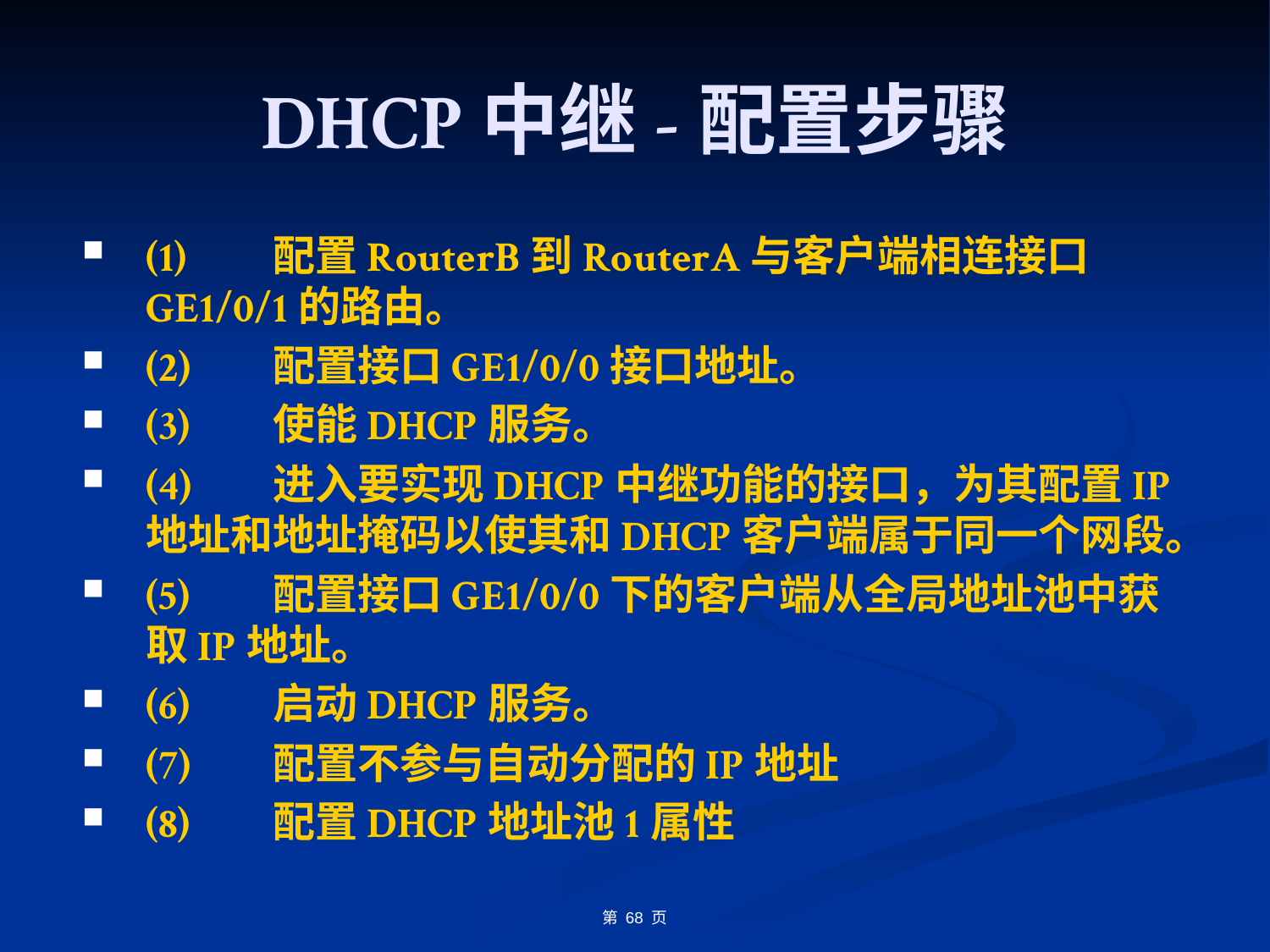

# DHCP中继-配置步骤
(1)	配置RouterB到RouterA与客户端相连接口GE1/0/1的路由。
(2)	配置接口GE1/0/0接口地址。
(3)	使能DHCP服务。
(4)	进入要实现DHCP中继功能的接口，为其配置IP地址和地址掩码以使其和DHCP客户端属于同一个网段。
(5)	配置接口GE1/0/0下的客户端从全局地址池中获取IP地址。
(6)	启动DHCP服务。
(7)	配置不参与自动分配的IP地址
(8)	配置DHCP地址池1属性
第 68 页